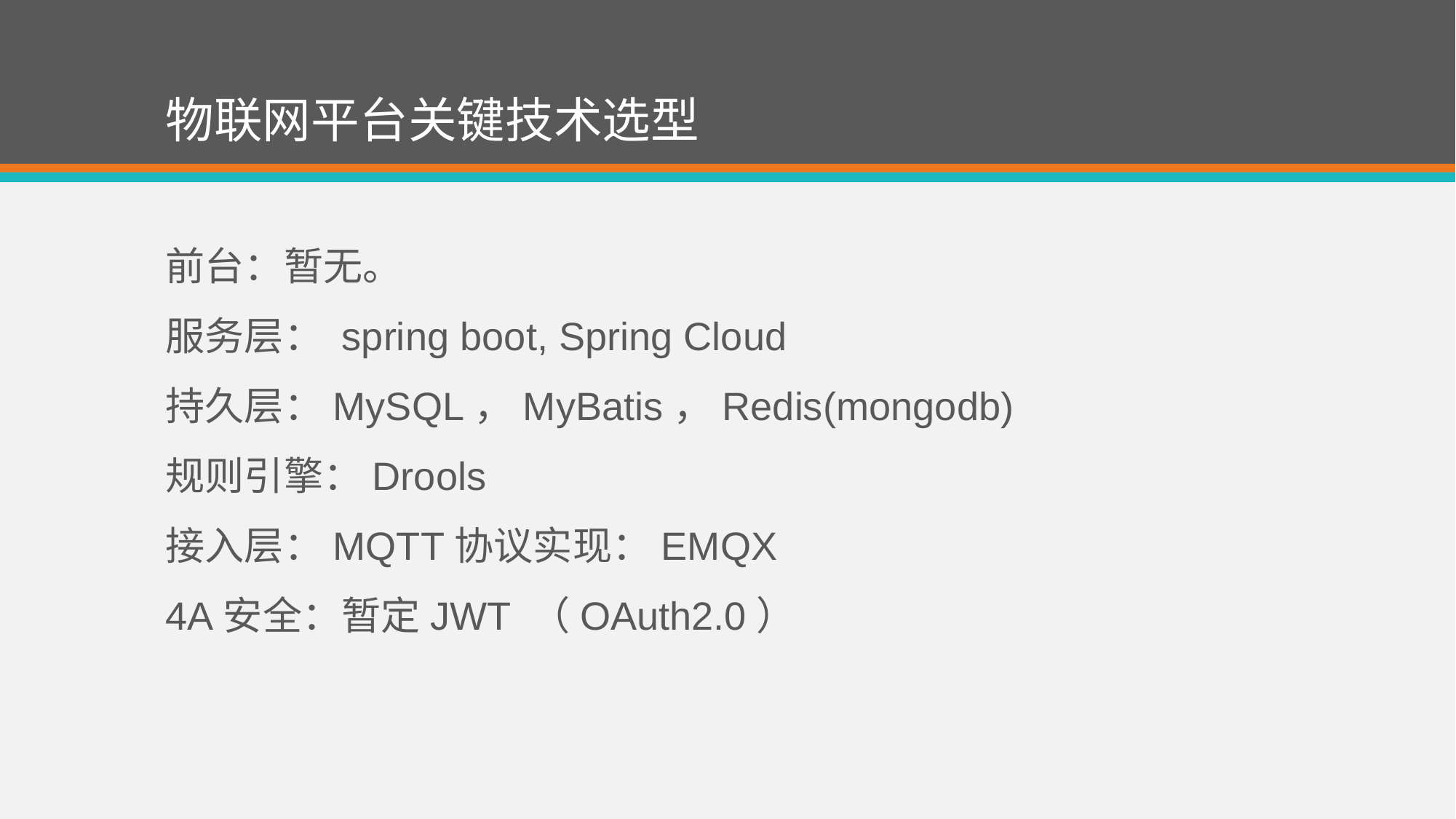

# 物联网平台关键技术选型
前台：暂无。
服务层： spring boot, Spring Cloud
持久层：MySQL，MyBatis，Redis(mongodb)
规则引擎：Drools
接入层：MQTT协议实现：EMQX
4A安全：暂定JWT （OAuth2.0）